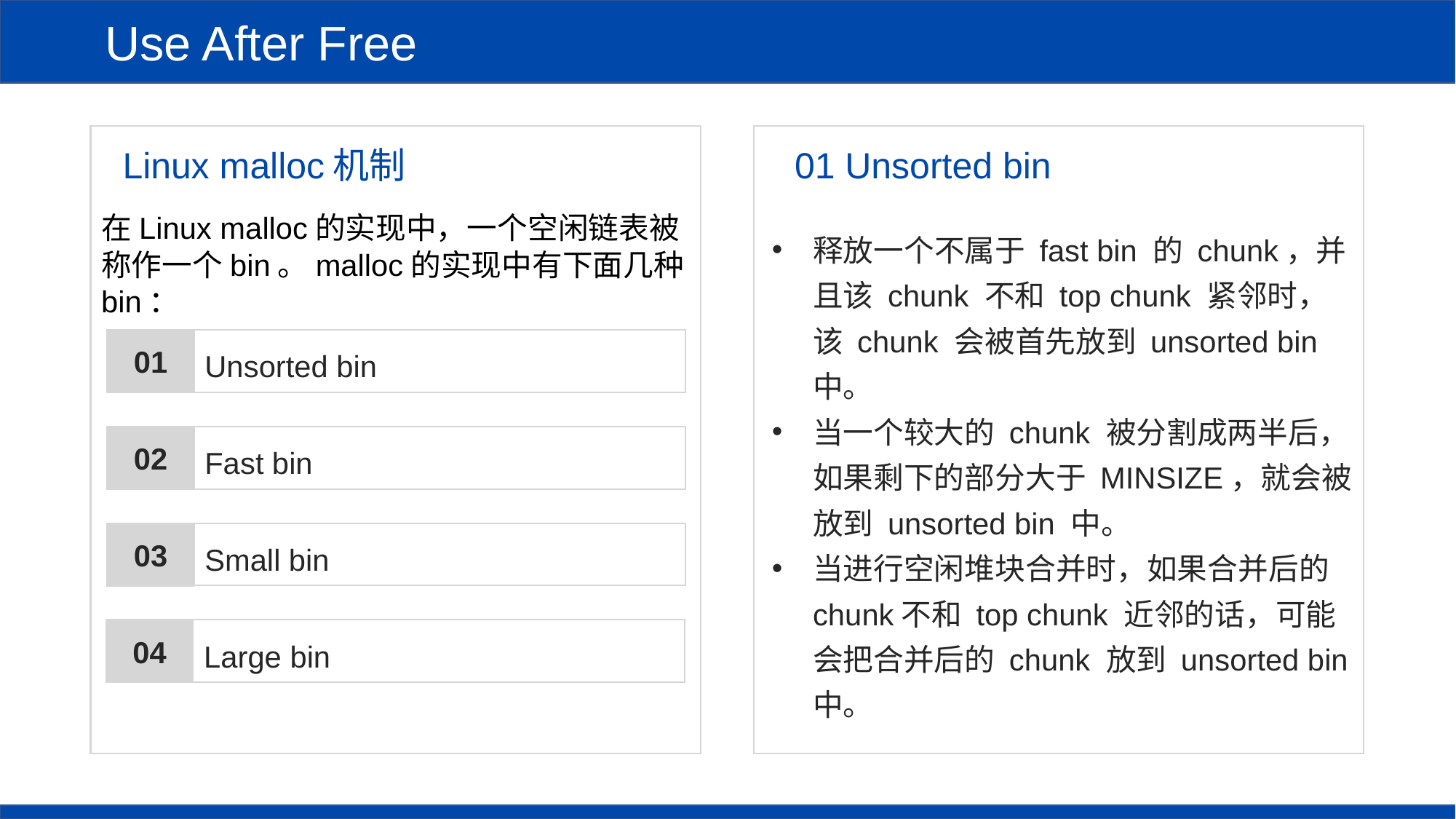

Use After Free

Linux malloc机制
01 Unsorted bin
在Linux malloc的实现中，一个空闲链表被称作一个bin。malloc的实现中有下面几种bin：
释放一个不属于 fast bin 的 chunk，并且该 chunk 不和 top chunk 紧邻时，该 chunk 会被首先放到 unsorted bin 中。
当一个较大的 chunk 被分割成两半后，如果剩下的部分大于 MINSIZE，就会被放到 unsorted bin 中。
当进行空闲堆块合并时，如果合并后的chunk不和 top chunk 近邻的话，可能会把合并后的 chunk 放到 unsorted bin 中。
Unsorted bin
01
Fast bin
02
Small bin
03
Large bin
04